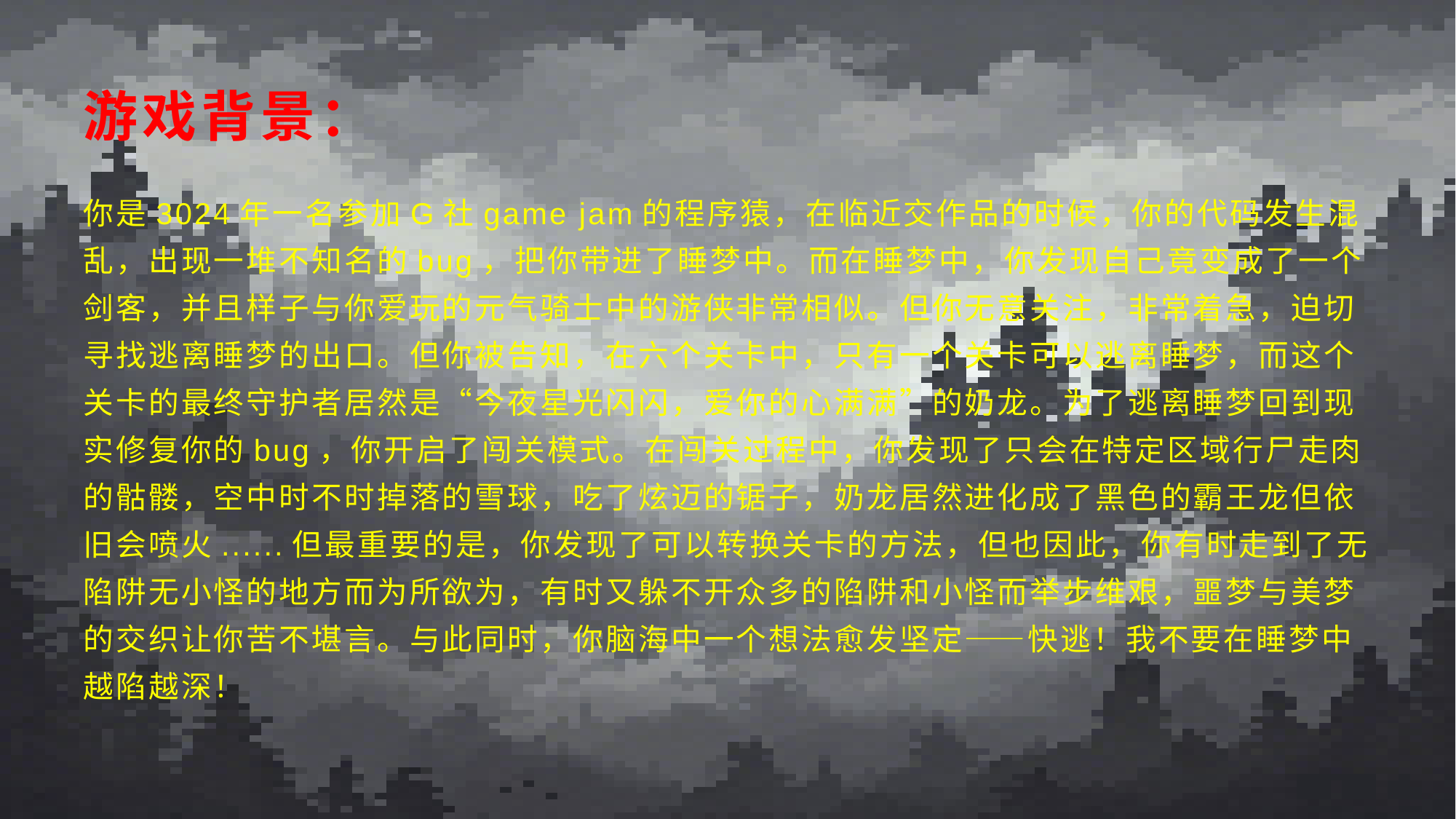

# 游戏背景：
你是3024年一名参加G社game jam的程序猿，在临近交作品的时候，你的代码发生混乱，出现一堆不知名的bug，把你带进了睡梦中。而在睡梦中，你发现自己竟变成了一个剑客，并且样子与你爱玩的元气骑士中的游侠非常相似。但你无意关注，非常着急，迫切寻找逃离睡梦的出口。但你被告知，在六个关卡中，只有一个关卡可以逃离睡梦，而这个关卡的最终守护者居然是“今夜星光闪闪，爱你的心满满”的奶龙。为了逃离睡梦回到现实修复你的bug，你开启了闯关模式。在闯关过程中，你发现了只会在特定区域行尸走肉的骷髅，空中时不时掉落的雪球，吃了炫迈的锯子，奶龙居然进化成了黑色的霸王龙但依旧会喷火......但最重要的是，你发现了可以转换关卡的方法，但也因此，你有时走到了无陷阱无小怪的地方而为所欲为，有时又躲不开众多的陷阱和小怪而举步维艰，噩梦与美梦的交织让你苦不堪言。与此同时，你脑海中一个想法愈发坚定——快逃！我不要在睡梦中越陷越深！